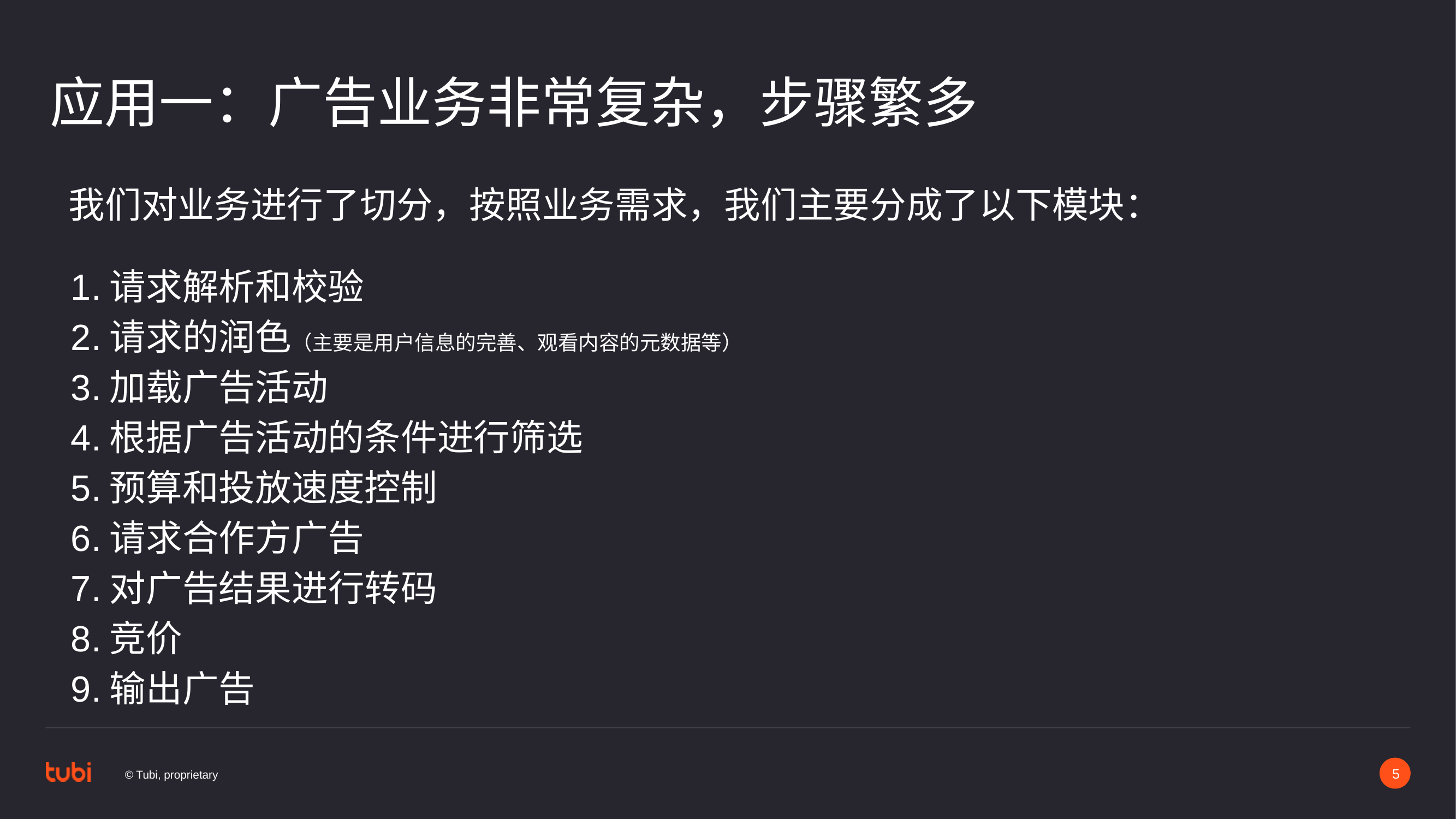

# 应用一：广告业务非常复杂，步骤繁多
我们对业务进行了切分，按照业务需求，我们主要分成了以下模块：
请求解析和校验
请求的润色（主要是用户信息的完善、观看内容的元数据等）
加载广告活动
根据广告活动的条件进行筛选
预算和投放速度控制
请求合作方广告
对广告结果进行转码
竞价
输出广告
5